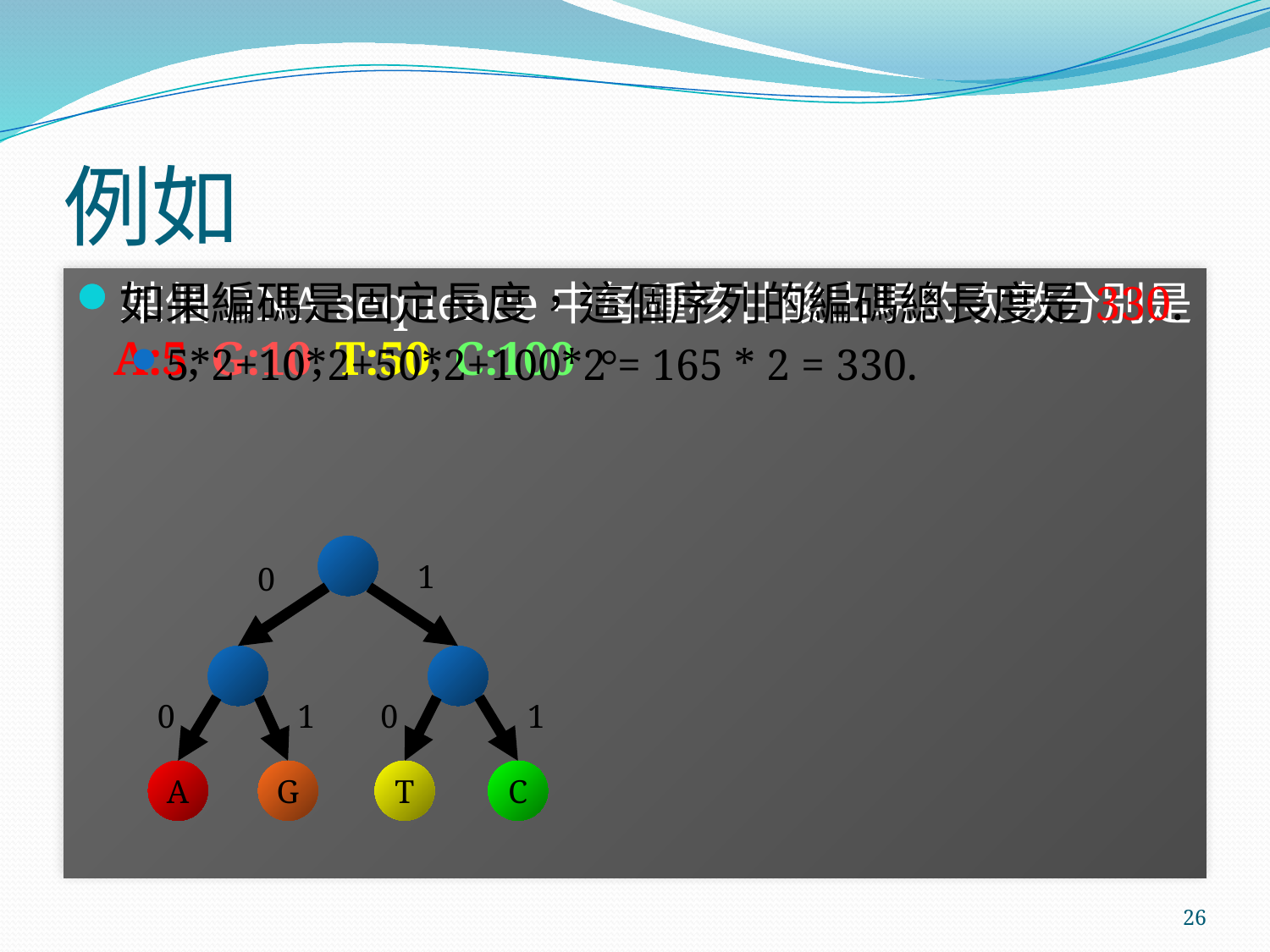

# 例如
某個DNA sequence中每種核甘酸出現的次數分別是A:5, G:10, T:50, C:100。
如果編碼是固定長度，這個序列的編碼總長度是330.
5*2+10*2+50*2+100*2 = 165 * 2 = 330.

1
0

0
1
0
1
A
G
T
C
26